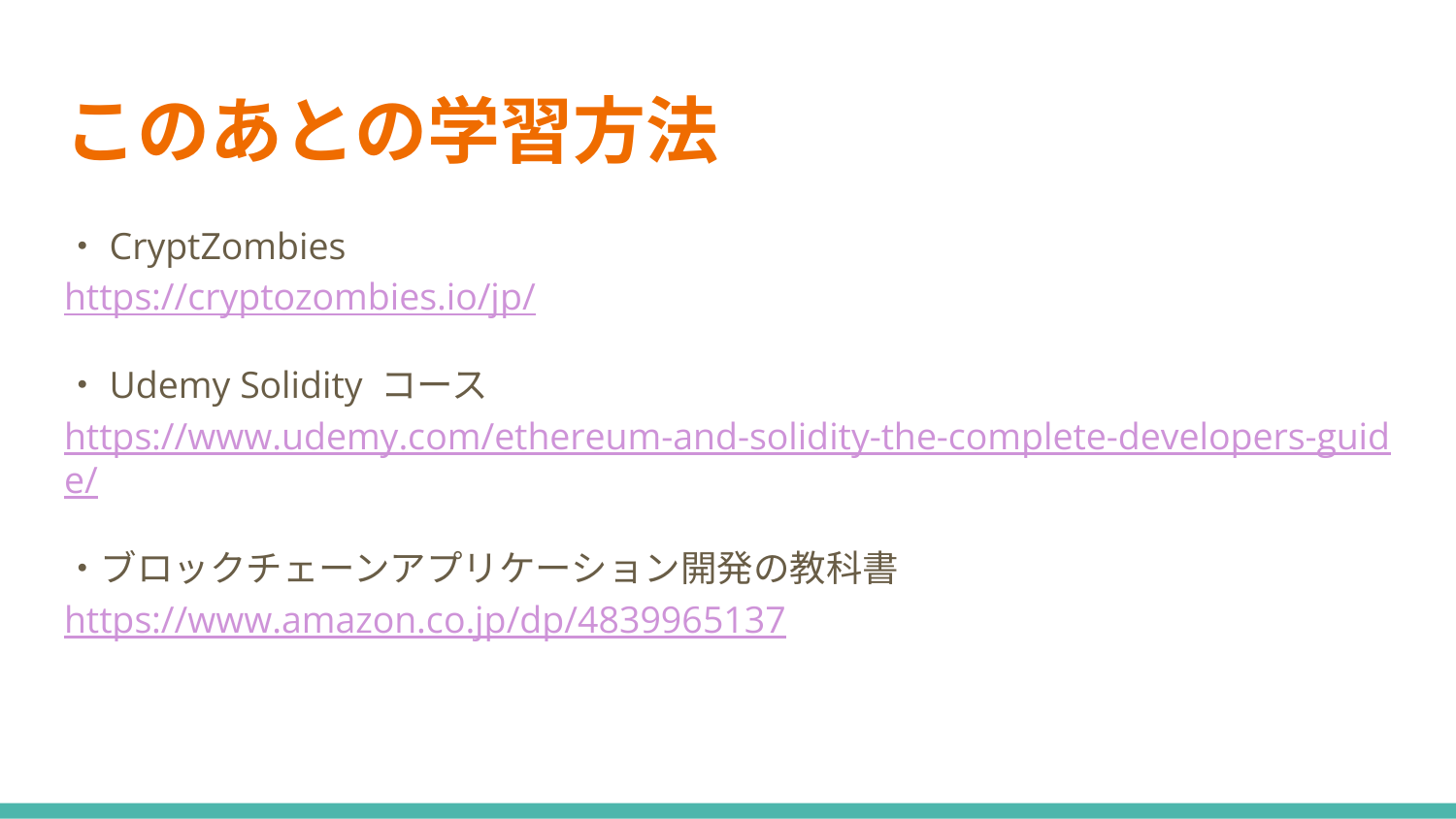

# このあとの学習方法
・CryptZombies
https://cryptozombies.io/jp/
・Udemy Solidity コース
https://www.udemy.com/ethereum-and-solidity-the-complete-developers-guide/
・ブロックチェーンアプリケーション開発の教科書
https://www.amazon.co.jp/dp/4839965137